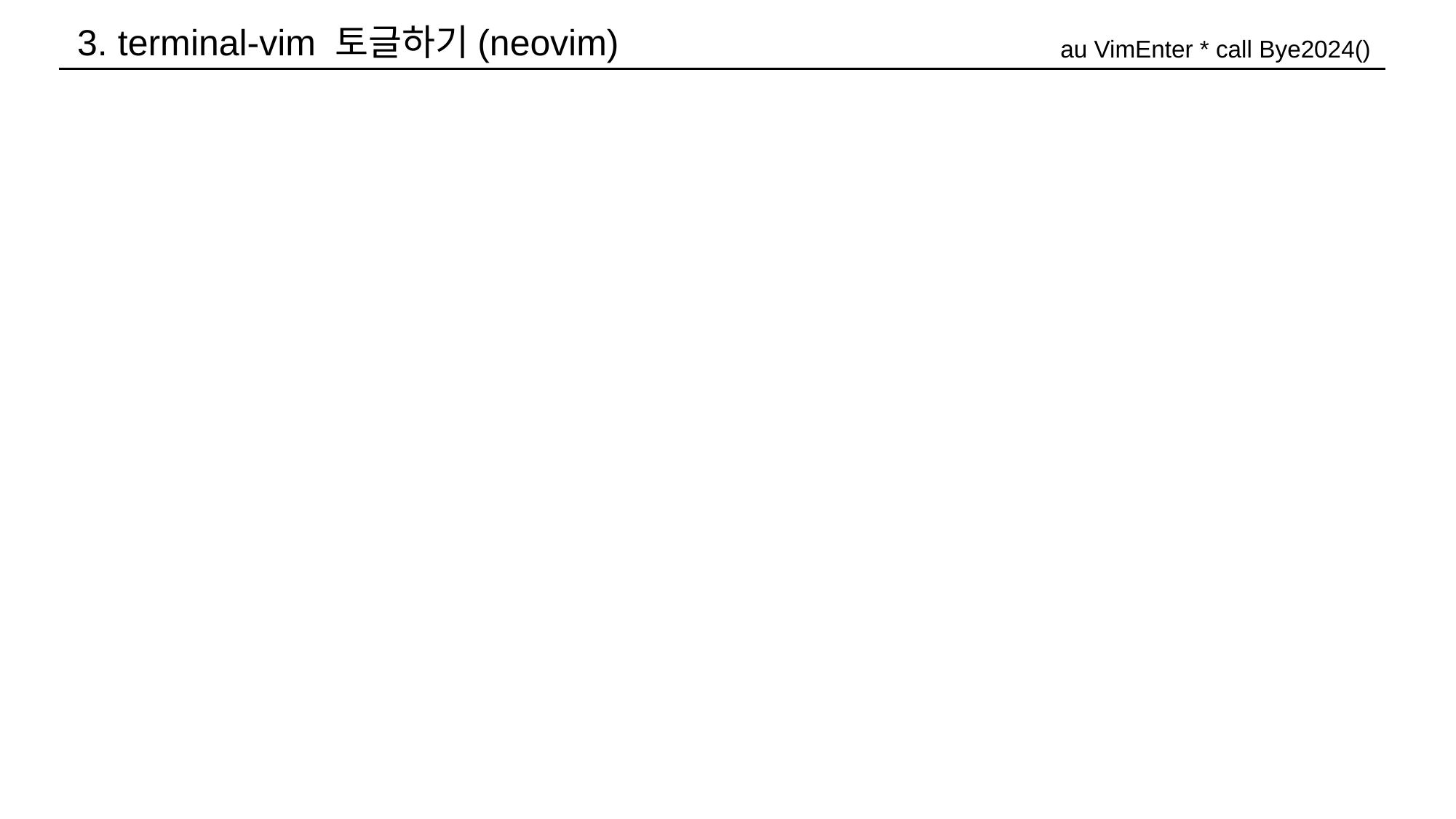

3. terminal-vim 토글하기(neovim)
au VimEnter * call Bye2024()